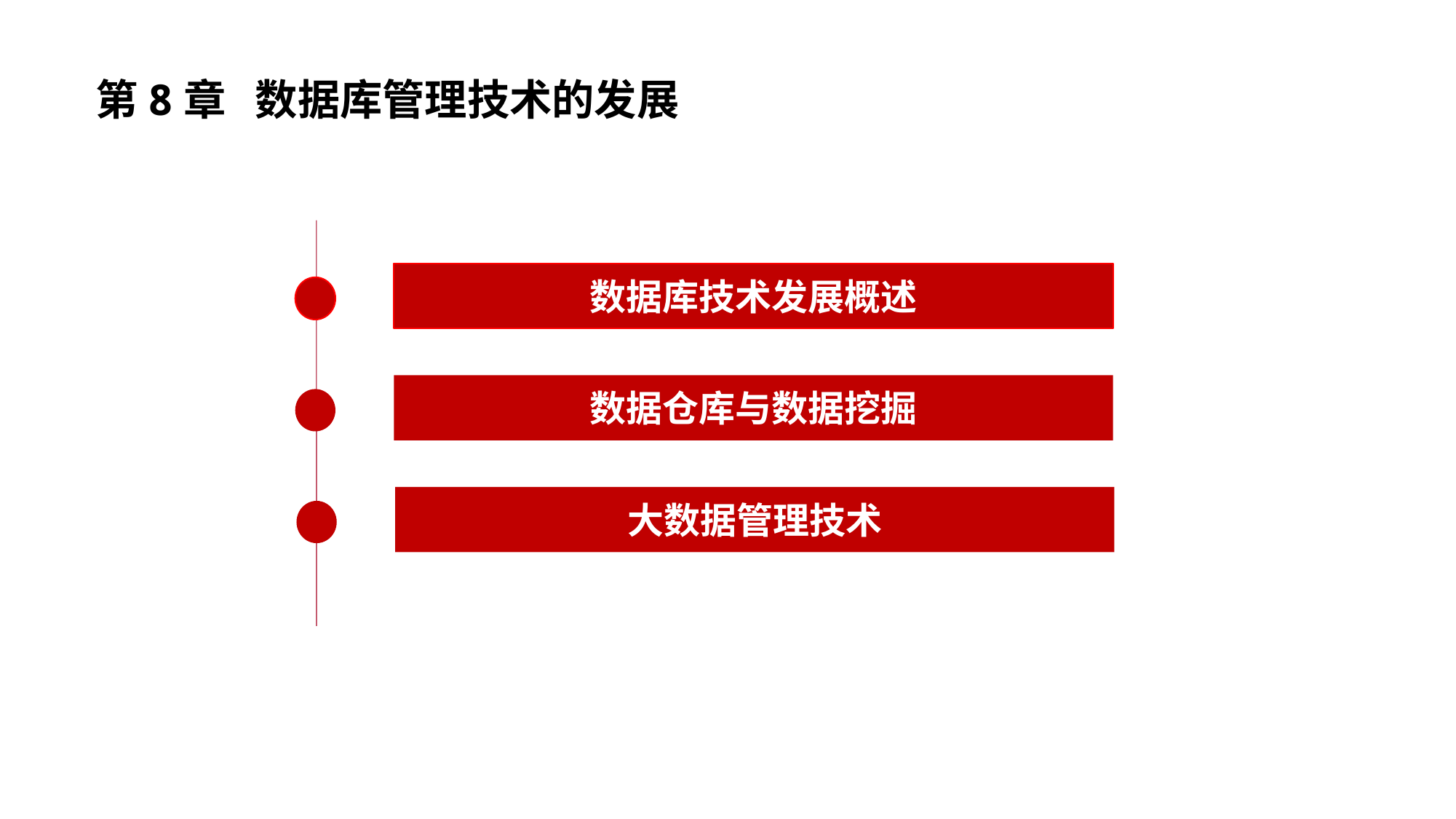

第8章   数据库管理技术的发展

数据库技术发展概述

数据仓库与数据挖掘

大数据管理技术